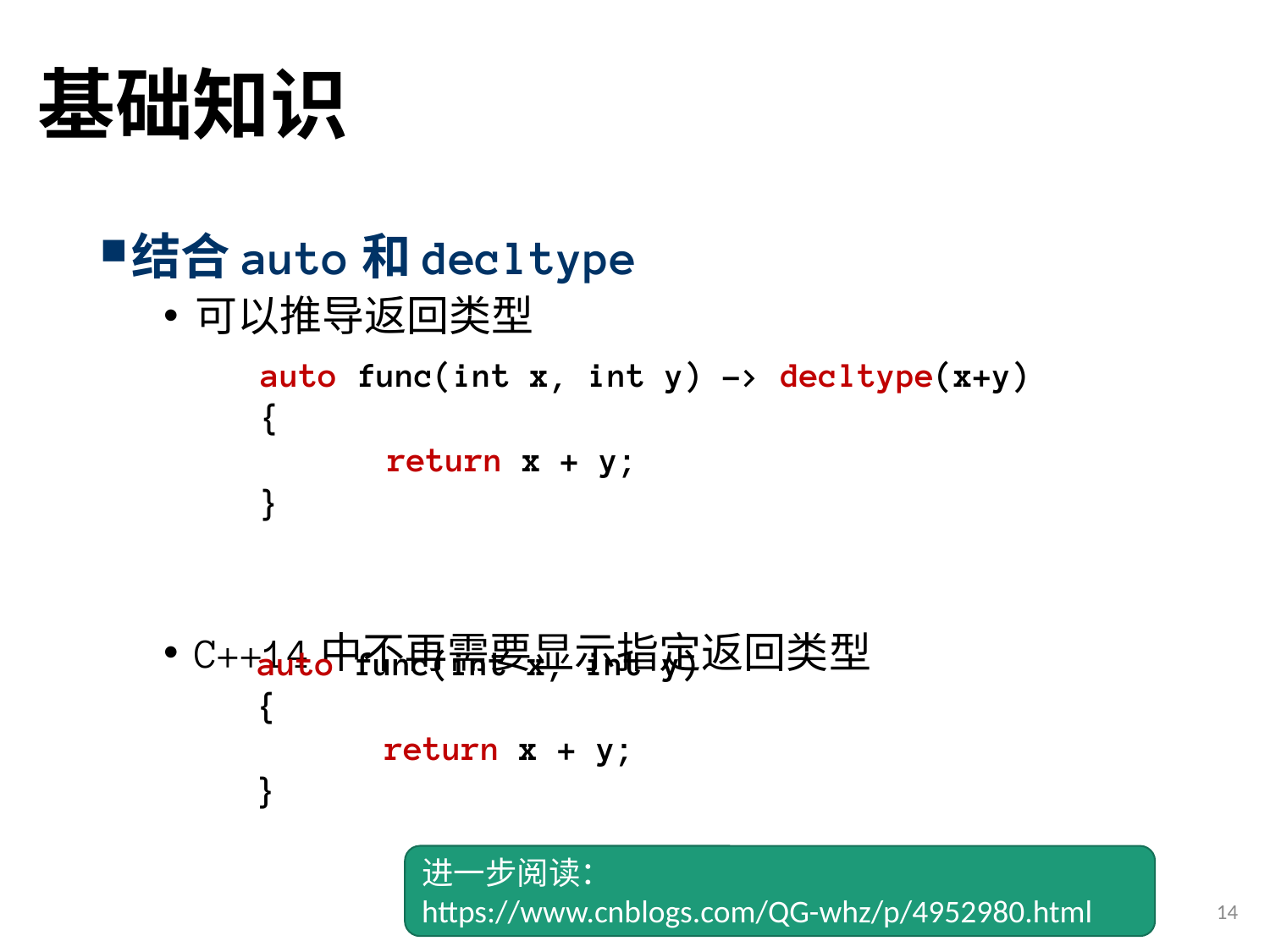

# 基础知识
结合auto和decltype
可以推导返回类型

C++14中不再需要显示指定返回类型

auto func(int x, int y) -> decltype(x+y)
{
	return x + y;
}
auto func(int x, int y)
{
	return x + y;
}
进一步阅读：
https://www.cnblogs.com/QG-whz/p/4952980.html
14